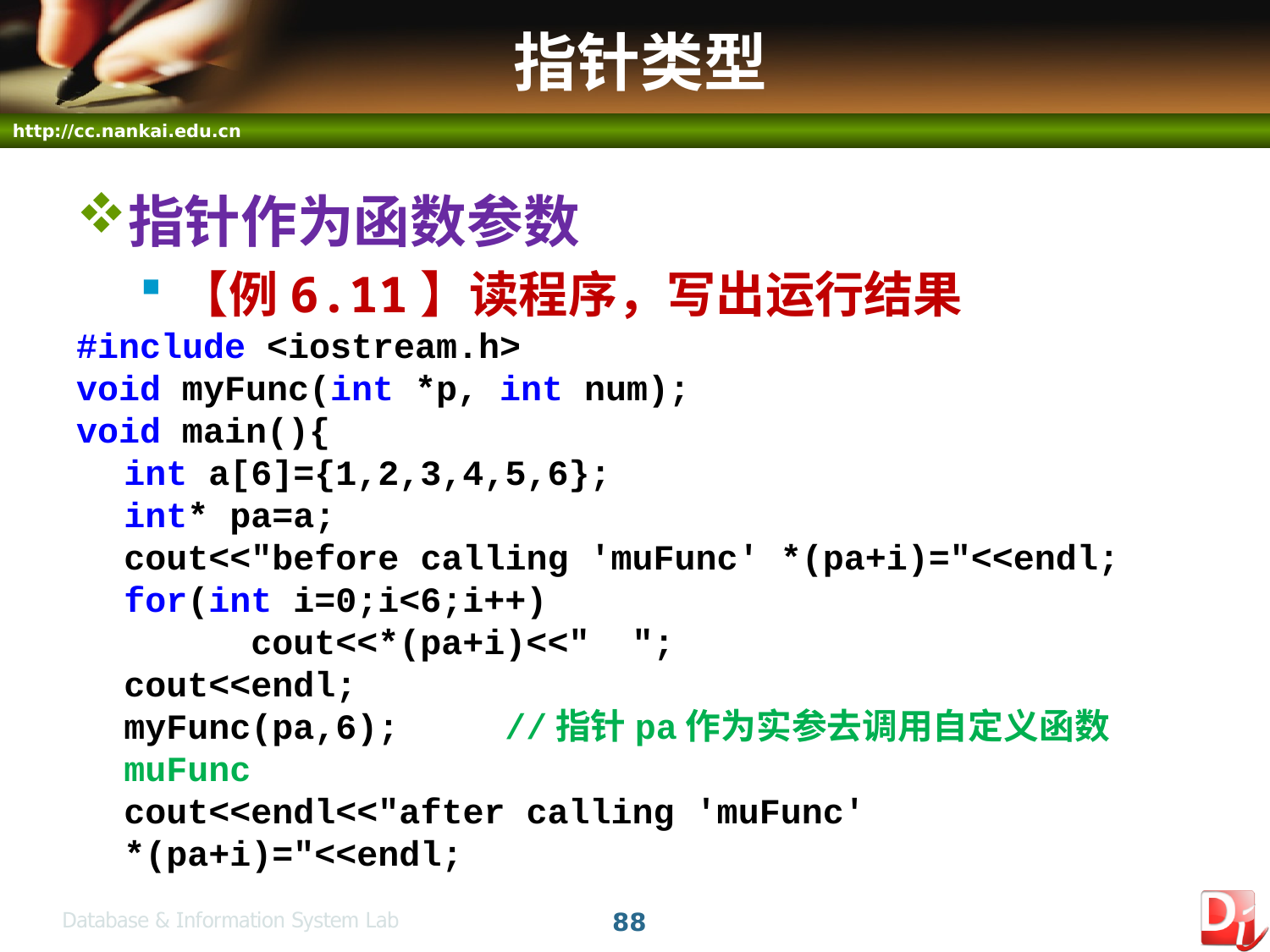

# 指针类型
指针作为函数参数
【例6.11】读程序，写出运行结果
#include <iostream.h>
void myFunc(int *p, int num);
void main(){
	int a[6]={1,2,3,4,5,6};
	int* pa=a;
	cout<<"before calling 'muFunc' *(pa+i)="<<endl;
	for(int i=0;i<6;i++)
		cout<<*(pa+i)<<"  ";
	cout<<endl;
	myFunc(pa,6);  	//指针pa作为实参去调用自定义函数muFunc
	cout<<endl<<"after calling 'muFunc' *(pa+i)="<<endl;
88
Database & Information System Lab